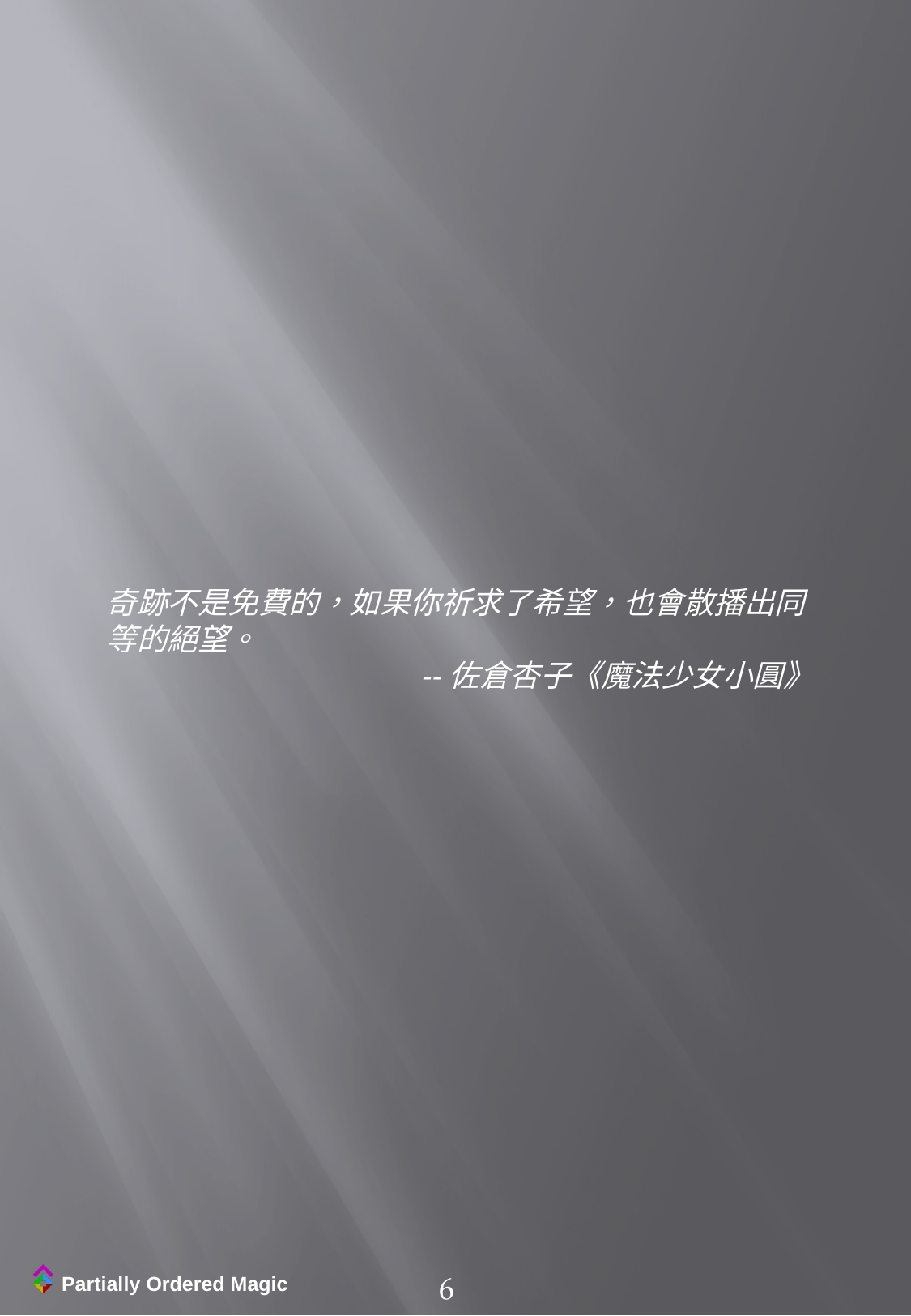

#

奇跡不是免費的，如果你祈求了希望，也會散播出同等的絕望。
--佐倉杏子《魔法少女小圓》